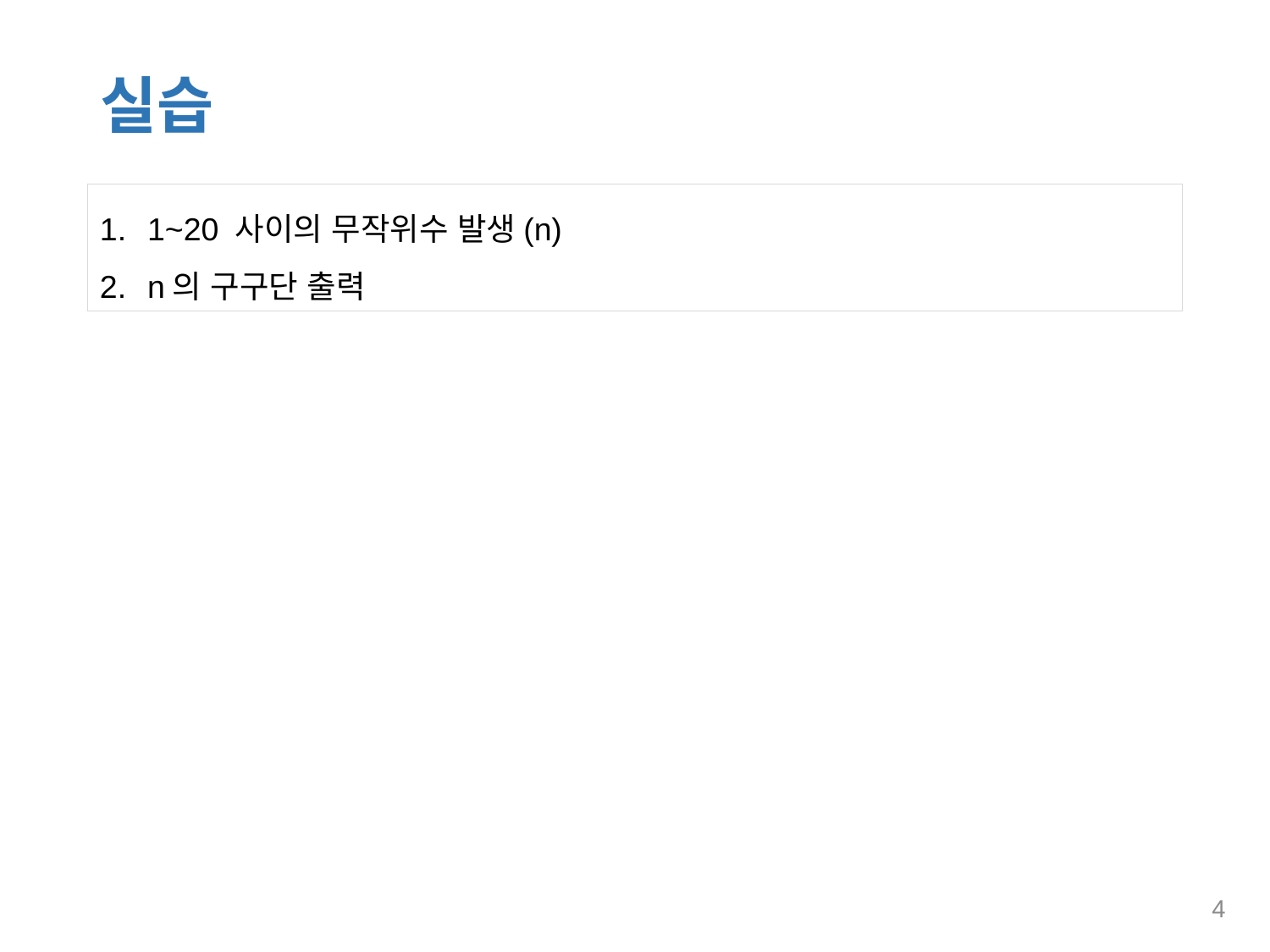

# 실습
1~20 사이의 무작위수 발생(n)
n의 구구단 출력
4